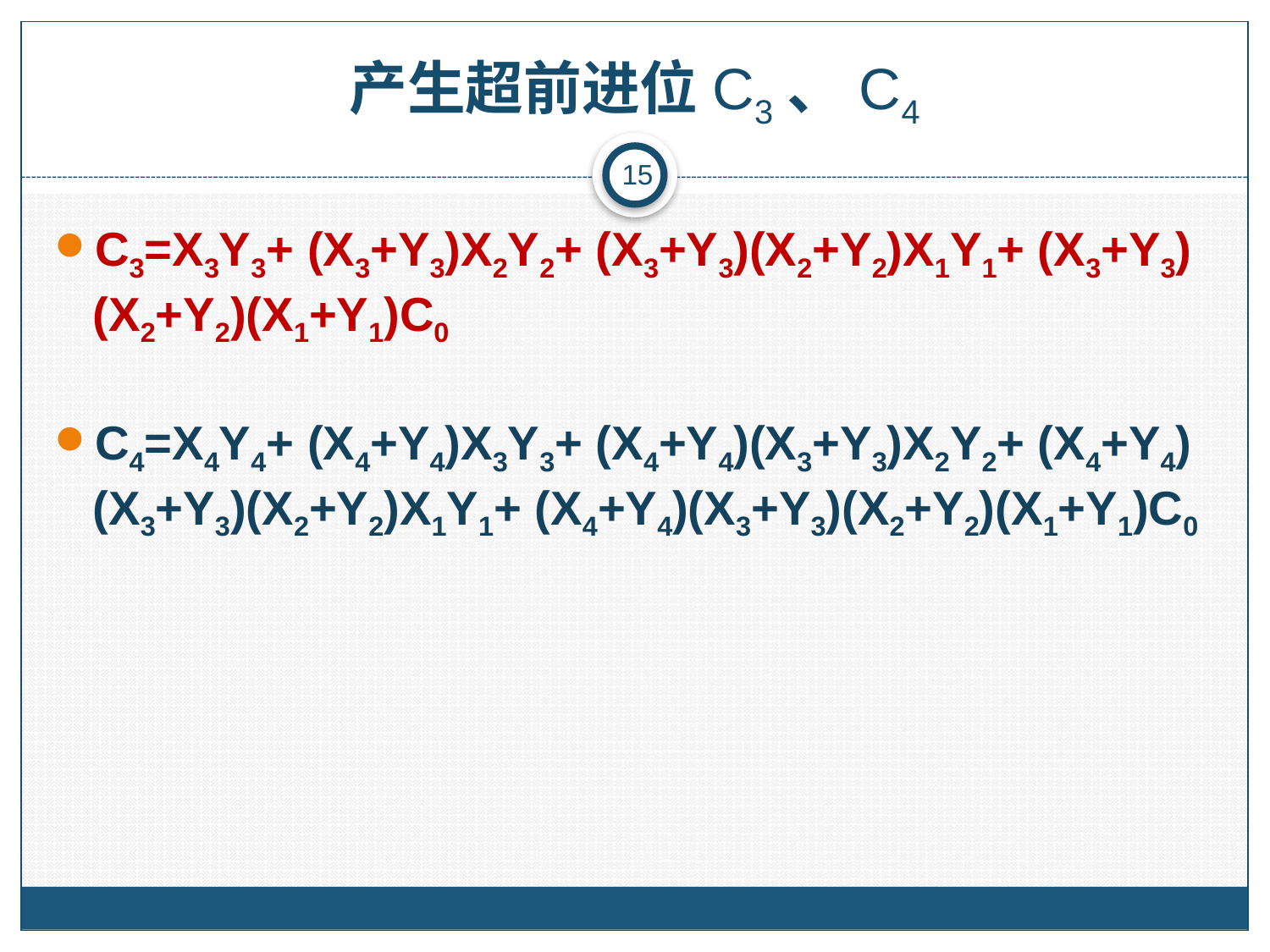

# 产生超前进位C3、C4
15
C3=X3Y3+ (X3+Y3)X2Y2+ (X3+Y3)(X2+Y2)X1Y1+ (X3+Y3)(X2+Y2)(X1+Y1)C0

C4=X4Y4+ (X4+Y4)X3Y3+ (X4+Y4)(X3+Y3)X2Y2+ (X4+Y4)(X3+Y3)(X2+Y2)X1Y1+ (X4+Y4)(X3+Y3)(X2+Y2)(X1+Y1)C0